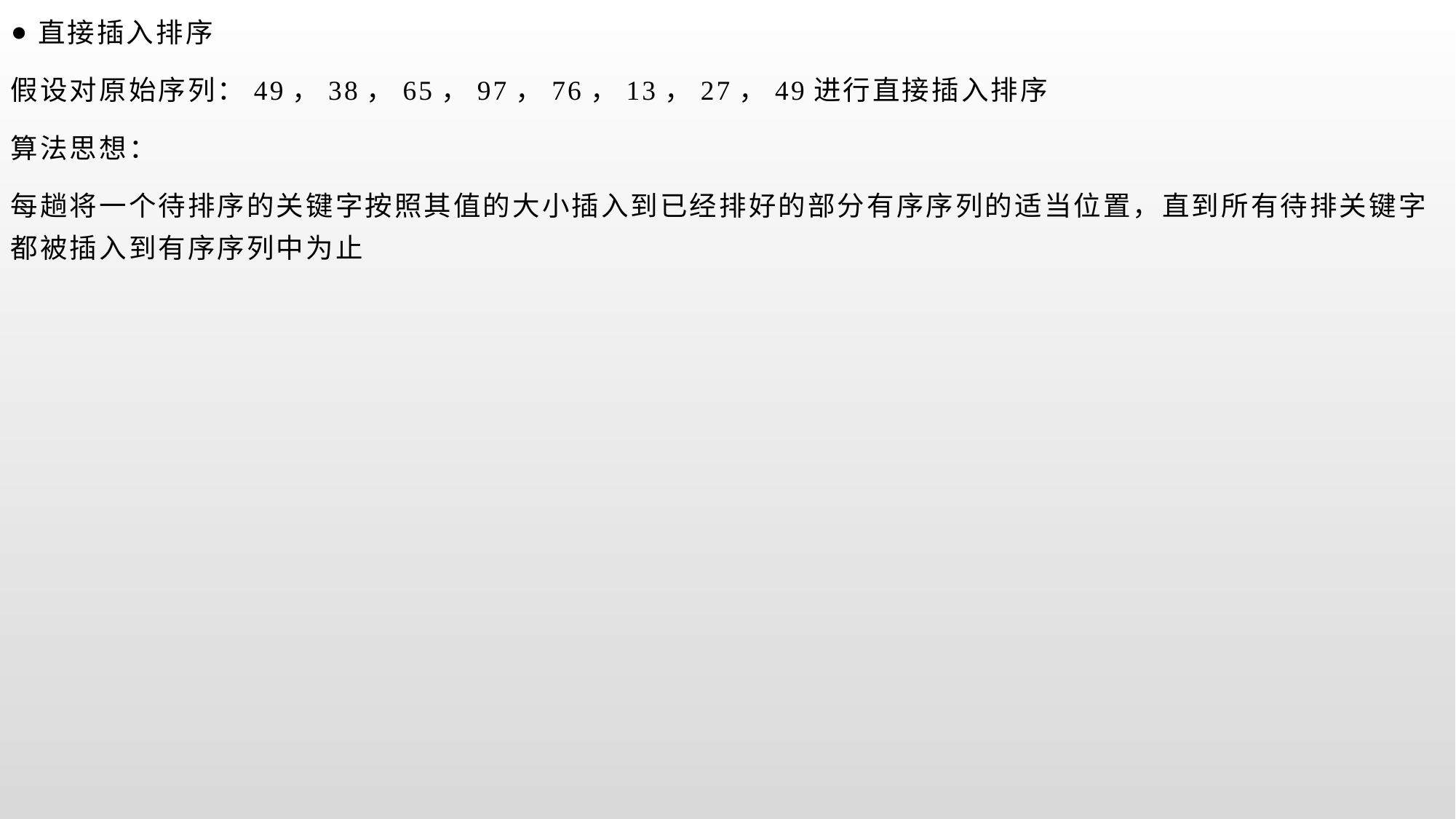

直接插入排序
假设对原始序列：49，38，65，97，76，13，27，49进行直接插入排序
算法思想：
每趟将一个待排序的关键字按照其值的大小插入到已经排好的部分有序序列的适当位置，直到所有待排关键字都被插入到有序序列中为止